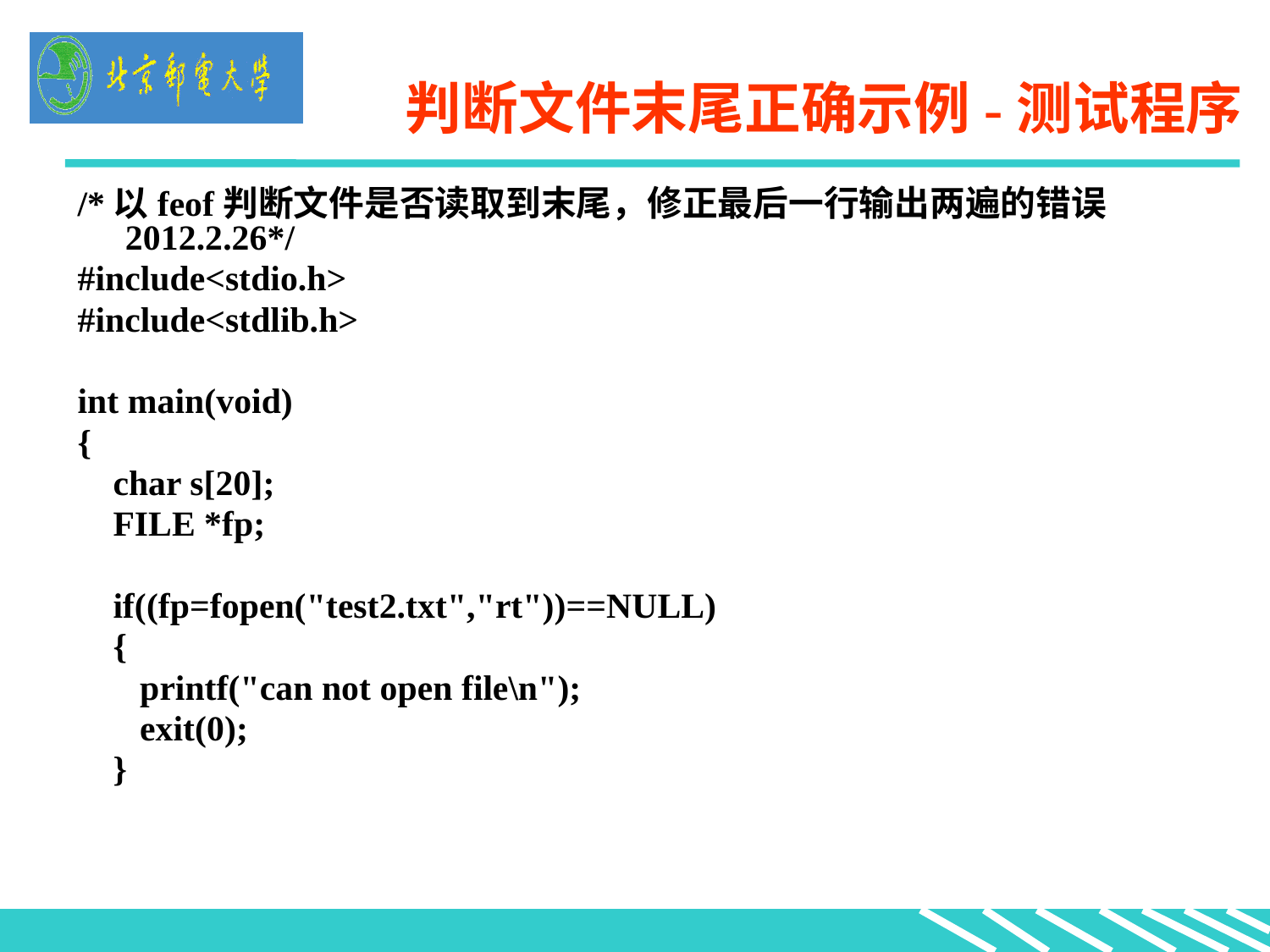

# 判断文件末尾正确示例-测试程序
/*以feof判断文件是否读取到末尾，修正最后一行输出两遍的错误 2012.2.26*/
#include<stdio.h>
#include<stdlib.h>

int main(void)
{
    char s[20];
    FILE *fp;

    if((fp=fopen("test2.txt","rt"))==NULL)
    {
       printf("can not open file\n");
       exit(0);
    }
52